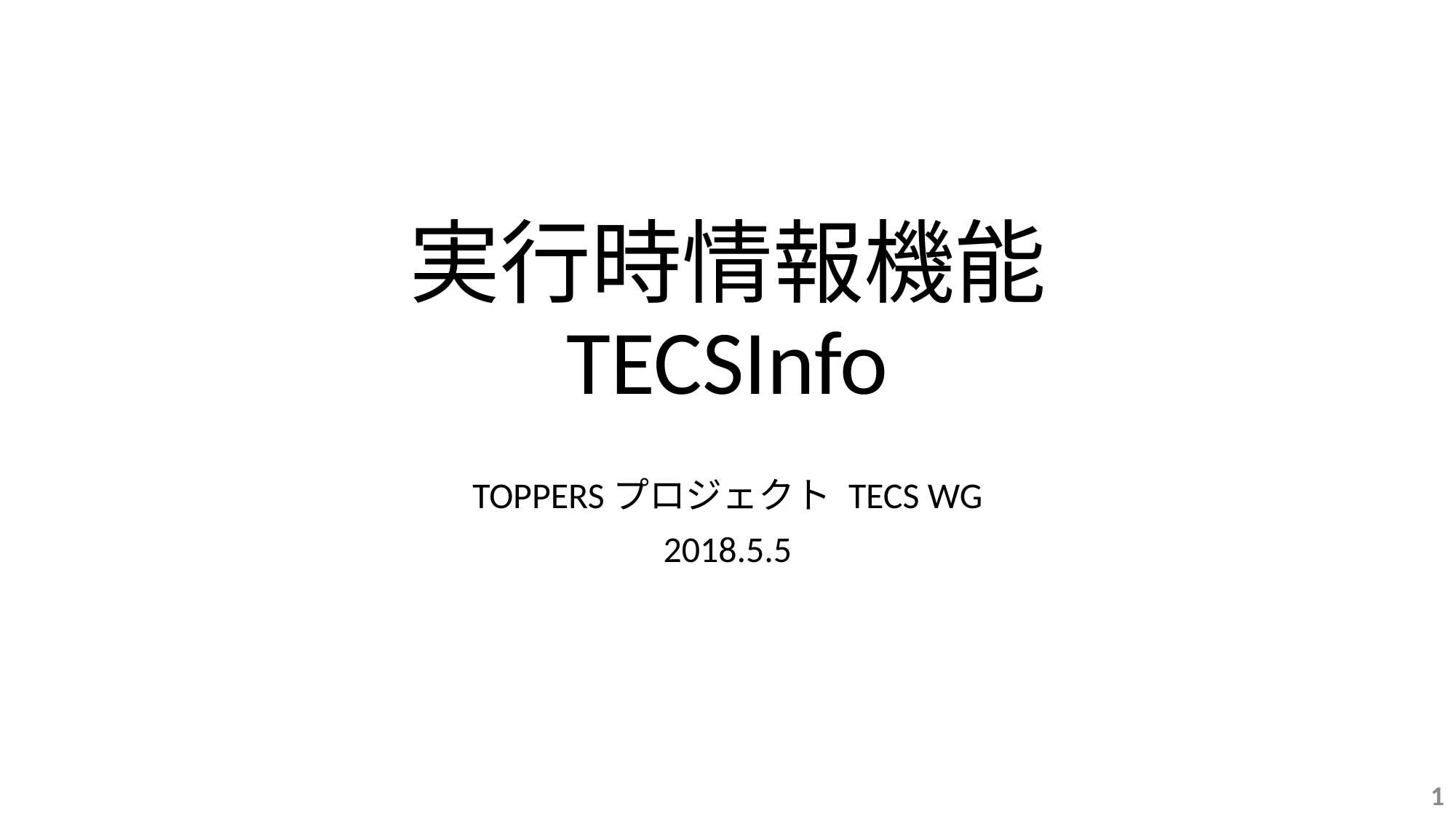

# 実行時情報機能 TECSInfo
TOPPERSプロジェクト TECS WG
2018.5.5
1